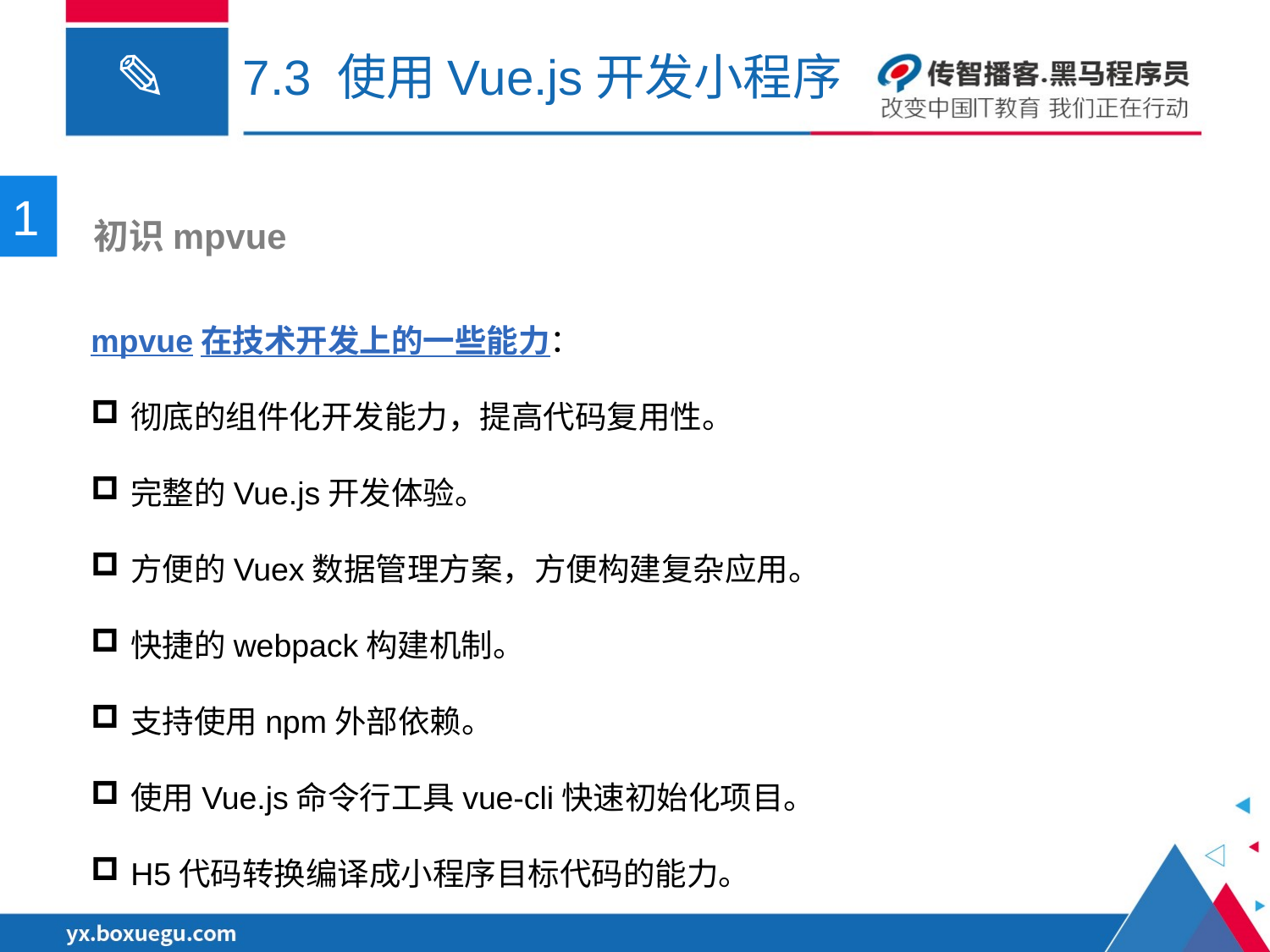

# 7.3 使用Vue.js开发小程序

1
  初识mpvue
mpvue在技术开发上的一些能力：
彻底的组件化开发能力，提高代码复用性。
完整的Vue.js开发体验。
方便的Vuex数据管理方案，方便构建复杂应用。
快捷的webpack构建机制。
支持使用npm外部依赖。
使用Vue.js命令行工具vue-cli快速初始化项目。
H5代码转换编译成小程序目标代码的能力。